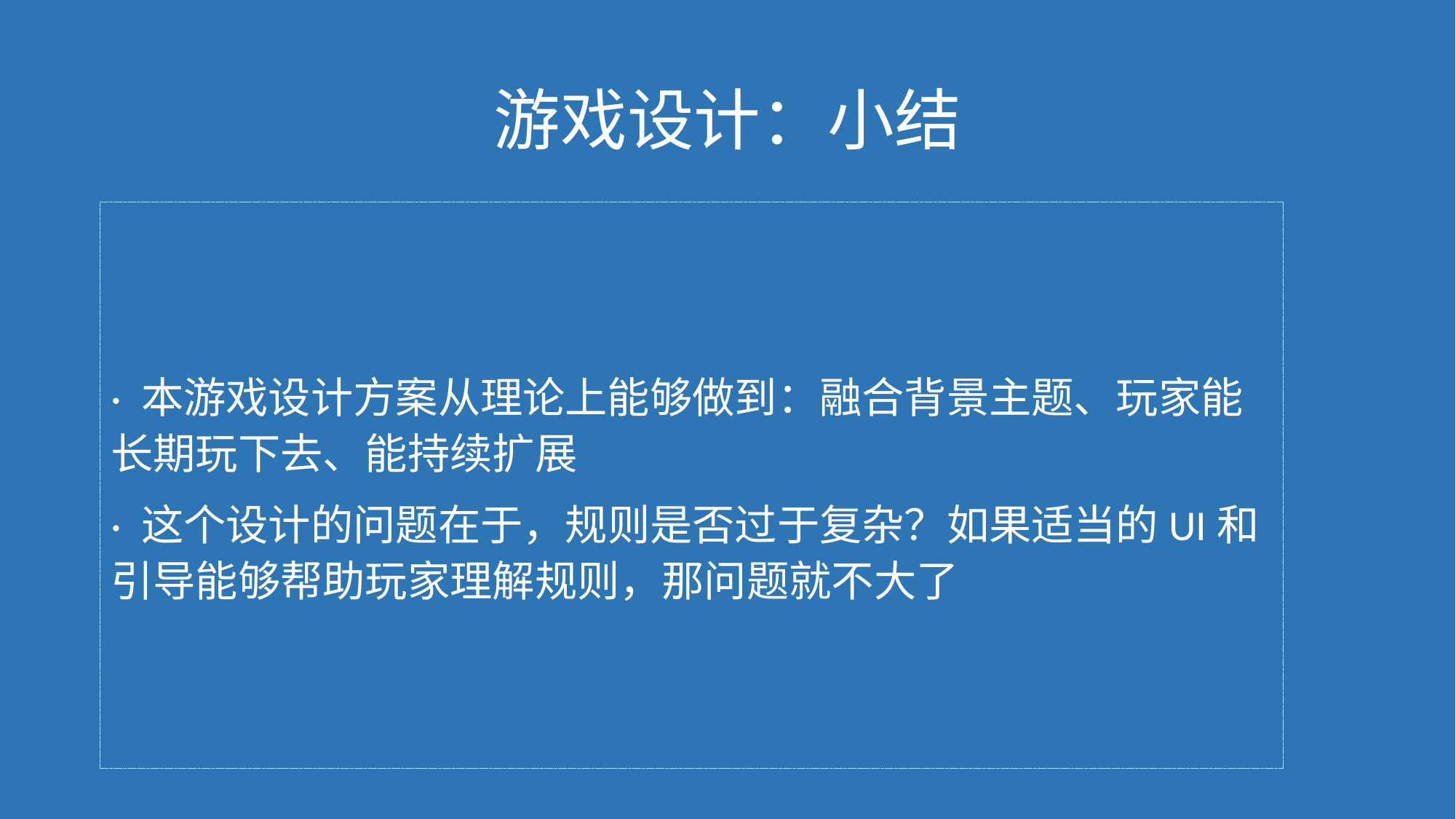

游戏设计：小结
· 本游戏设计方案从理论上能够做到：融合背景主题、玩家能长期玩下去、能持续扩展
· 这个设计的问题在于，规则是否过于复杂？如果适当的UI和引导能够帮助玩家理解规则，那问题就不大了